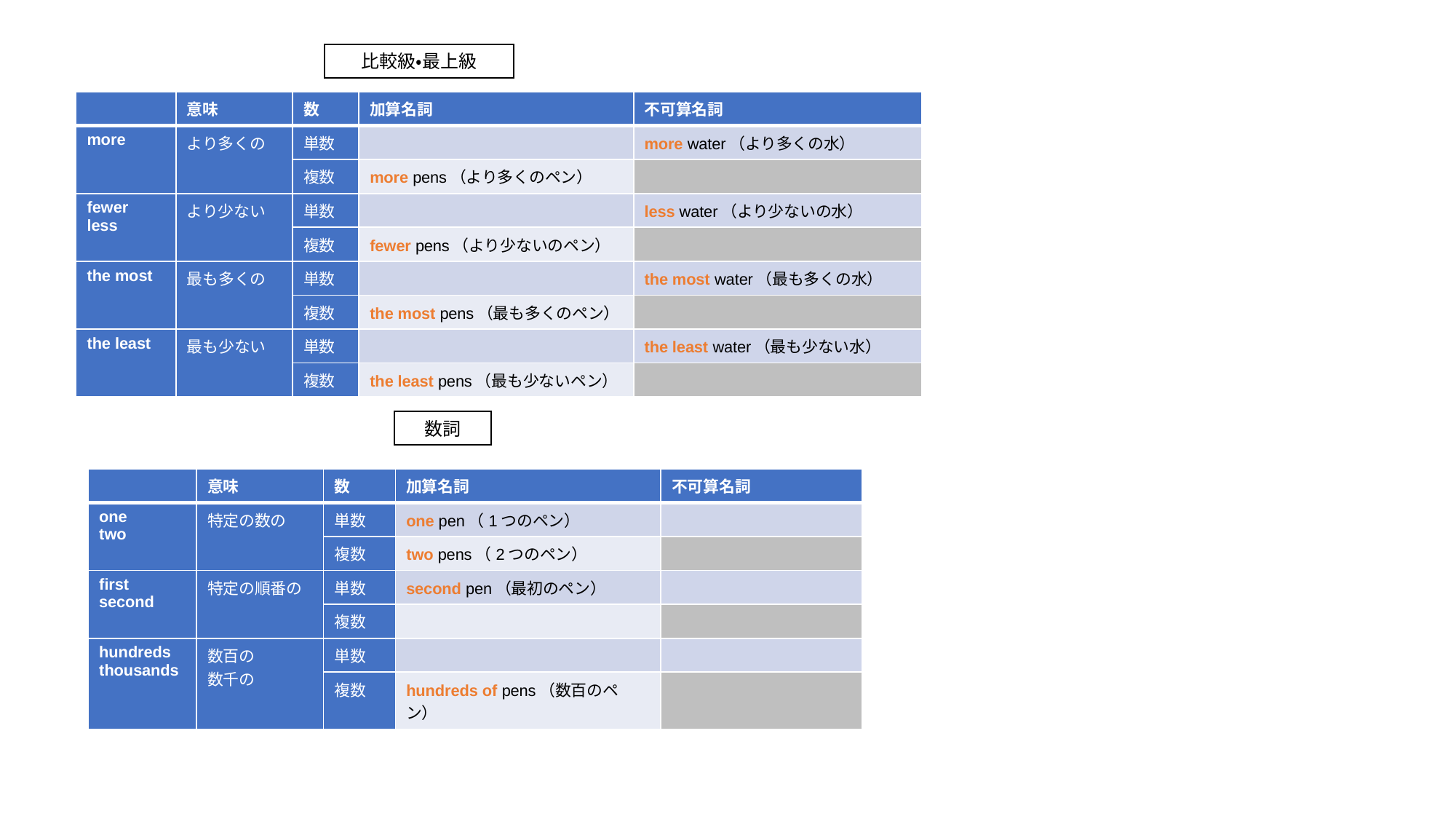

比較級・最上級
|  | 意味 | 数 | 加算名詞 | 不可算名詞 |
| --- | --- | --- | --- | --- |
| more | より多くの | 単数 |  | more water（より多くの水） |
|  |  | 複数 | more pens（より多くのペン） |  |
| fewer less | より少ない | 単数 |  | less water（より少ないの水） |
|  |  | 複数 | fewer pens（より少ないのペン） |  |
| the most | 最も多くの | 単数 |  | the most water（最も多くの水） |
|  |  | 複数 | the most pens（最も多くのペン） |  |
| the least | 最も少ない | 単数 |  | the least water（最も少ない水） |
|  |  | 複数 | the least pens（最も少ないペン） |  |
数詞
|  | 意味 | 数 | 加算名詞 | 不可算名詞 |
| --- | --- | --- | --- | --- |
| one two | 特定の数の | 単数 | one pen（1つのペン） |  |
|  |  | 複数 | two pens（2つのペン） |  |
| first second | 特定の順番の | 単数 | second pen（最初のペン） |  |
|  |  | 複数 |  |  |
| hundreds thousands | 数百の 数千の | 単数 |  |  |
|  |  | 複数 | hundreds of pens（数百のペン） |  |